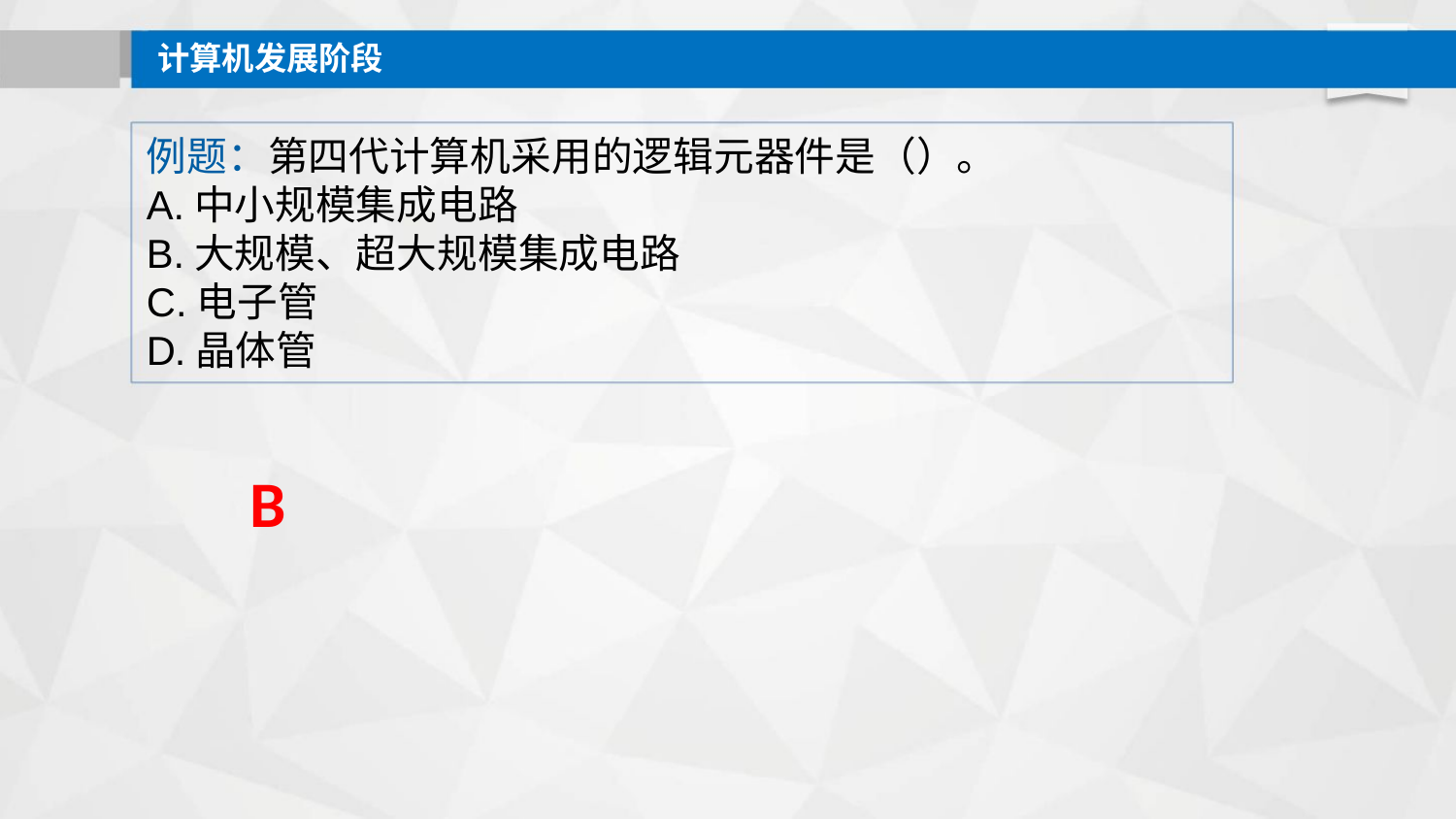

计算机发展阶段
例题：第四代计算机采用的逻辑元器件是（）。
A.中小规模集成电路
B.大规模、超大规模集成电路
C.电子管
D.晶体管
B